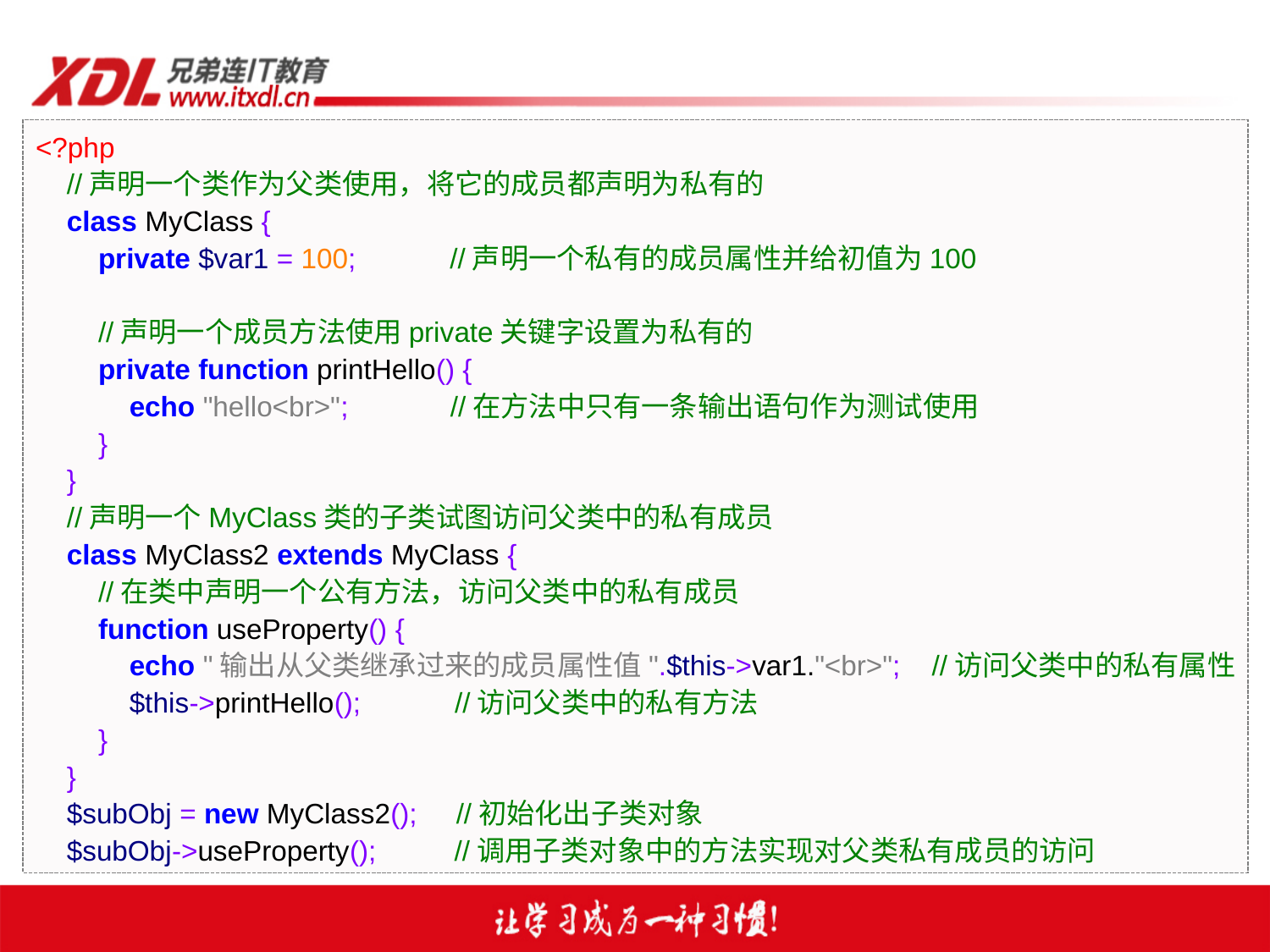

<?php
    //声明一个类作为父类使用，将它的成员都声明为私有的
    class MyClass {
        private $var1 = 100;            //声明一个私有的成员属性并给初值为100

        //声明一个成员方法使用private关键字设置为私有的
        private function printHello() {
            echo "hello<br>";             //在方法中只有一条输出语句作为测试使用
        }
    }
    //声明一个MyClass类的子类试图访问父类中的私有成员
    class MyClass2 extends MyClass {
        //在类中声明一个公有方法，访问父类中的私有成员
        function useProperty() {
            echo "输出从父类继承过来的成员属性值".$this->var1."<br>";    //访问父类中的私有属性
            $this->printHello();            //访问父类中的私有方法
        }
    }
    $subObj = new MyClass2();     //初始化出子类对象
    $subObj->useProperty();          //调用子类对象中的方法实现对父类私有成员的访问